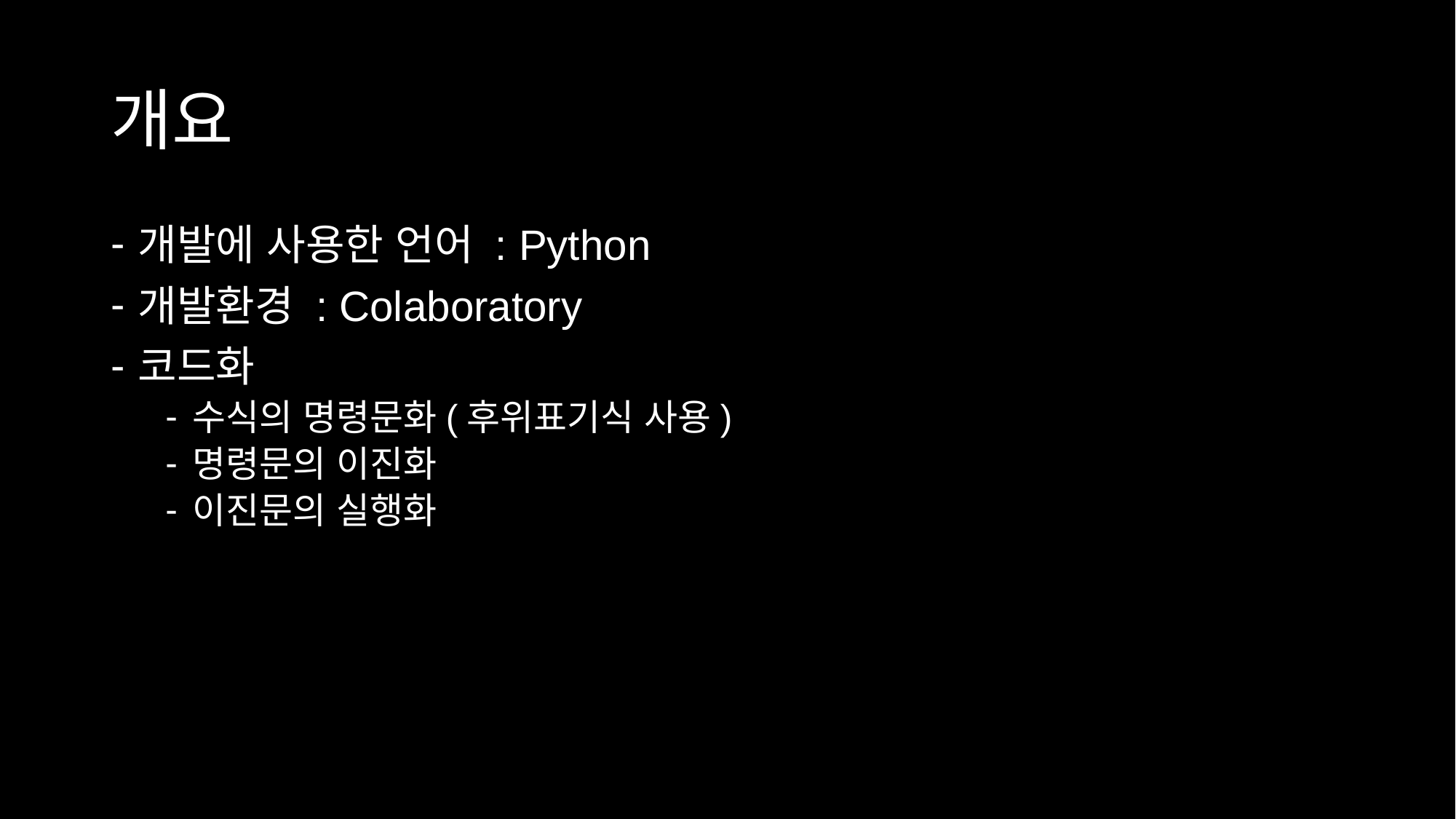

# 개요
개발에 사용한 언어 : Python
개발환경 : Colaboratory
코드화
수식의 명령문화(후위표기식 사용)
명령문의 이진화
이진문의 실행화